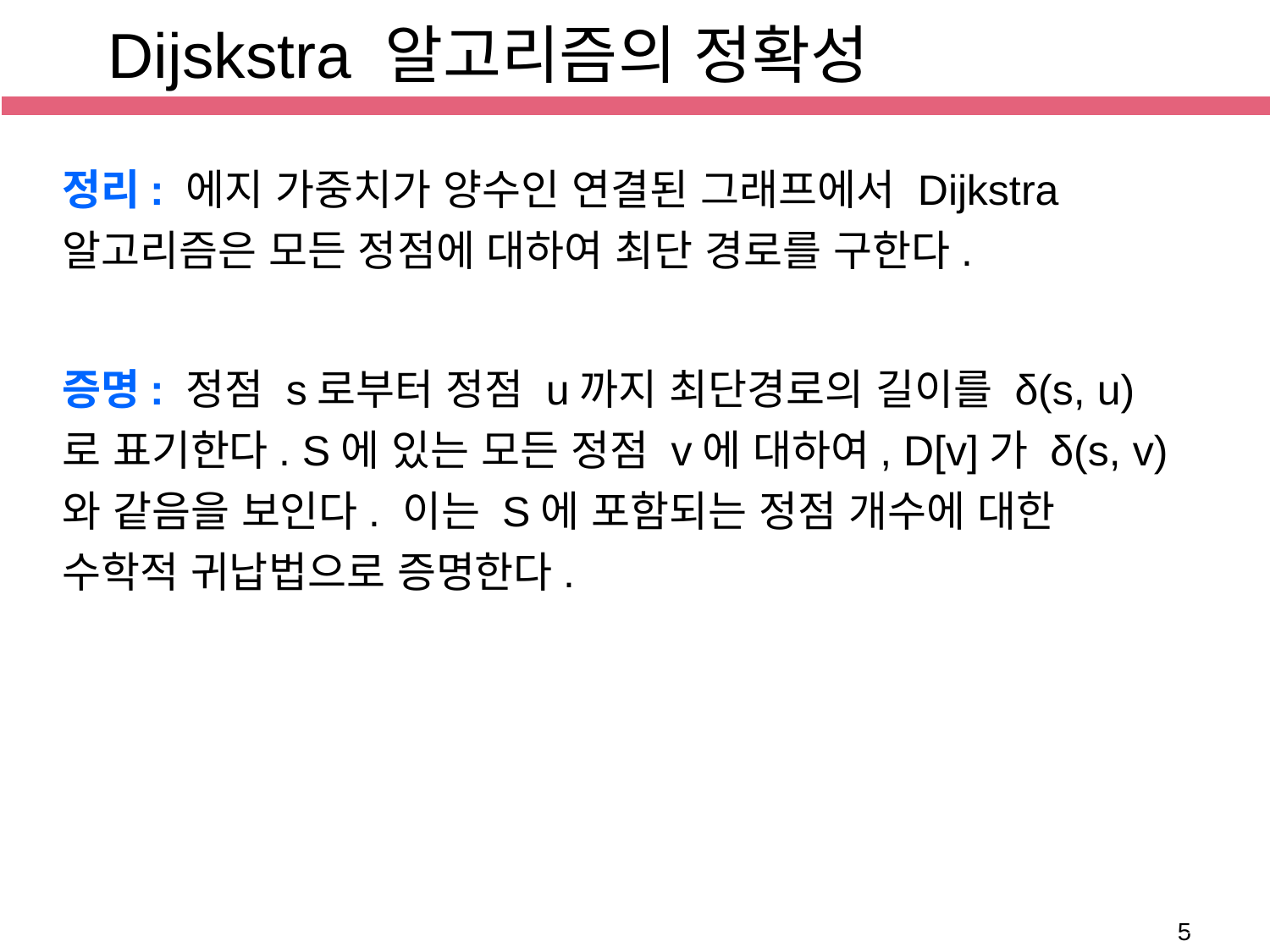

# Dijskstra 알고리즘의 정확성
정리: 에지 가중치가 양수인 연결된 그래프에서 Dijkstra 알고리즘은 모든 정점에 대하여 최단 경로를 구한다.

증명: 정점 s로부터 정점 u까지 최단경로의 길이를 δ(s, u)로 표기한다. S에 있는 모든 정점 v에 대하여, D[v]가 δ(s, v)와 같음을 보인다. 이는 S에 포함되는 정점 개수에 대한 수학적 귀납법으로 증명한다.
5